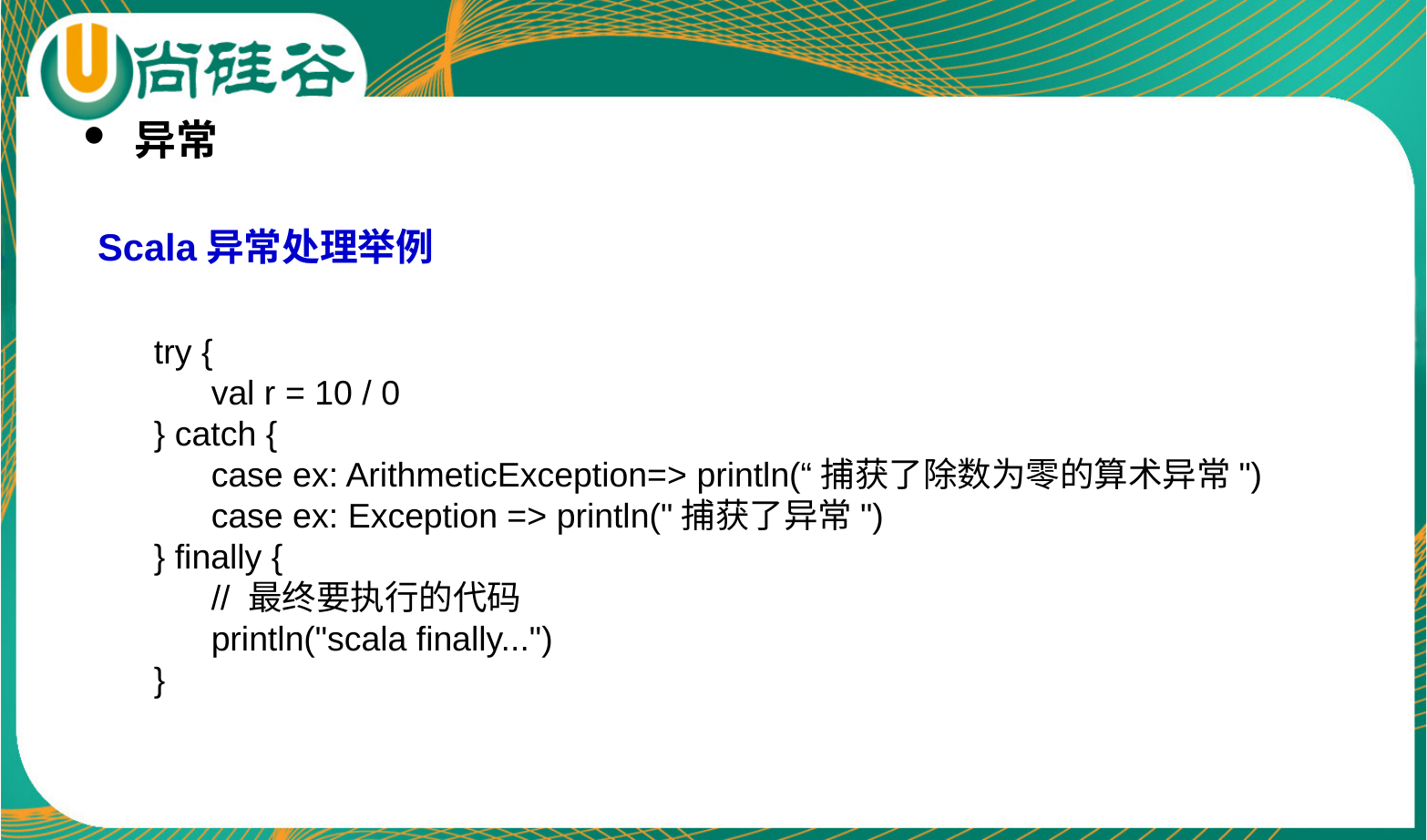

异常

Scala异常处理举例

try {
      val r = 10 / 0
} catch {
      case ex: ArithmeticException=> println(“捕获了除数为零的算术异常")
      case ex: Exception => println("捕获了异常")
} finally {
      // 最终要执行的代码
      println("scala finally...")
}